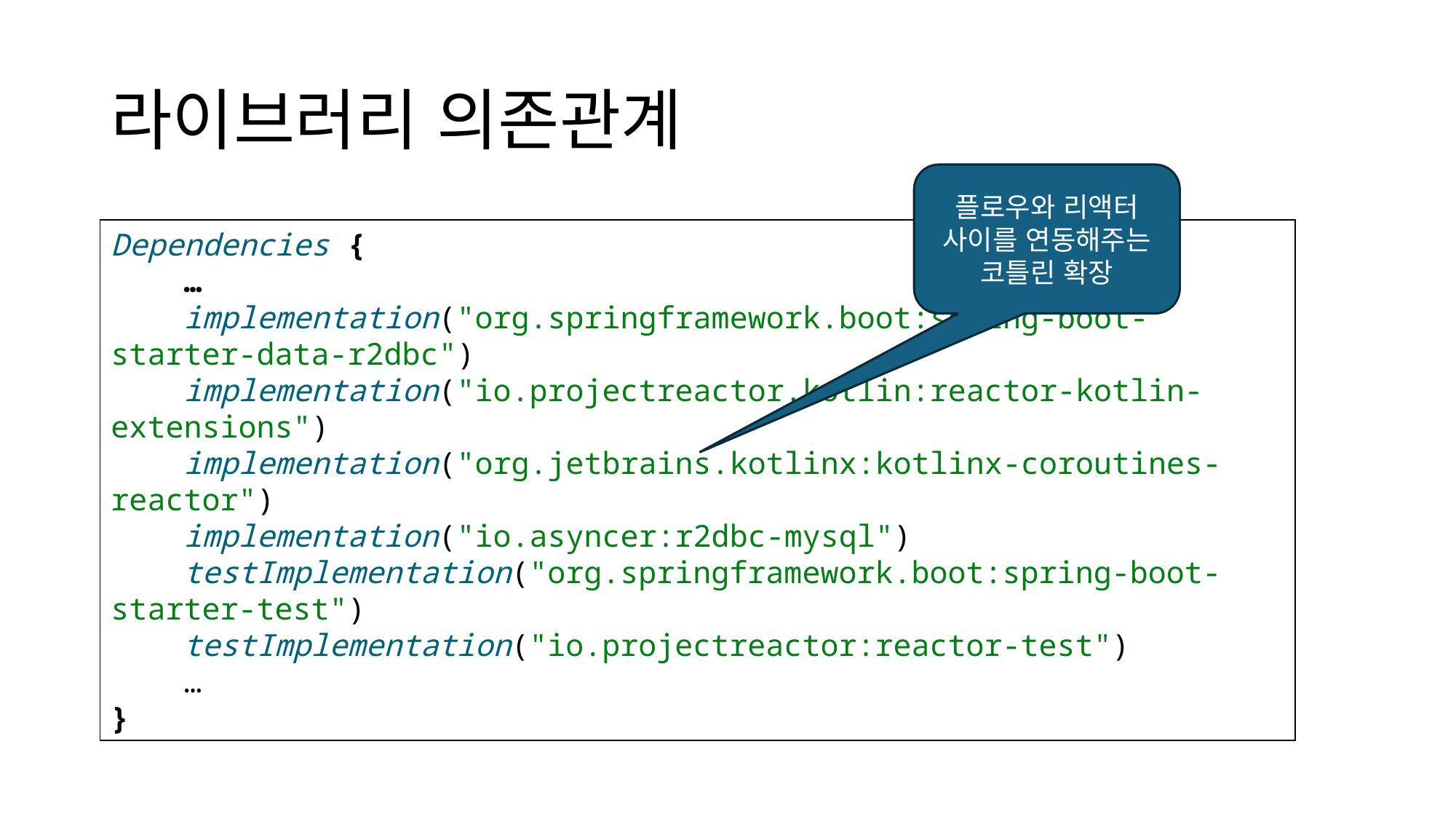

# 라이브러리 의존관계
플로우와 리액터 사이를 연동해주는 코틀린 확장
Build.gradle.kts
Dependencies {
    …
    implementation("org.springframework.boot:spring-boot-starter-data-r2dbc")
    implementation("io.projectreactor.kotlin:reactor-kotlin-extensions")
    implementation("org.jetbrains.kotlinx:kotlinx-coroutines-reactor")
    implementation("io.asyncer:r2dbc-mysql")
    testImplementation("org.springframework.boot:spring-boot-starter-test")
    testImplementation("io.projectreactor:reactor-test")
    …
}